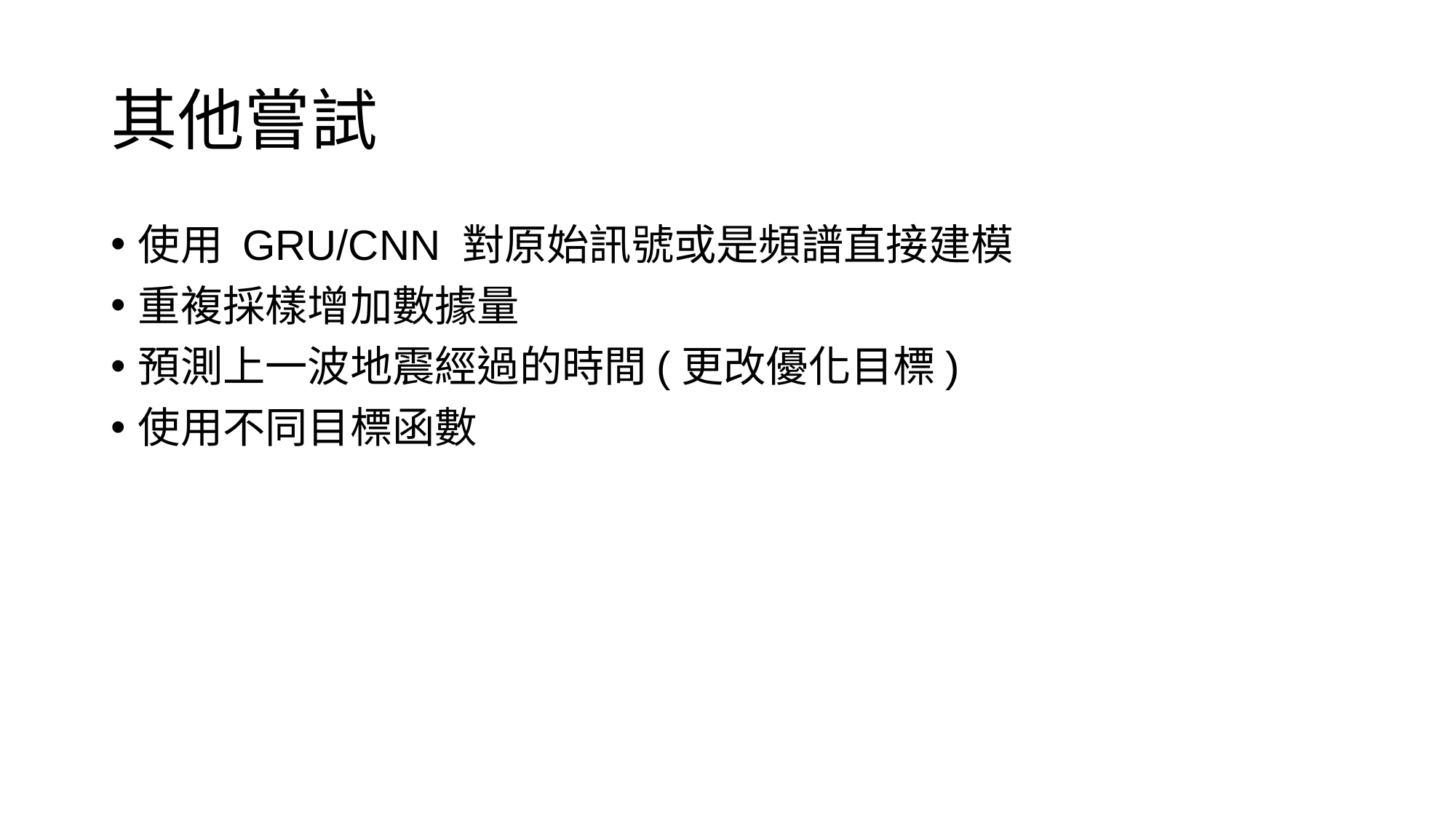

# 其他嘗試
使用 GRU/CNN 對原始訊號或是頻譜直接建模
重複採樣增加數據量
預測上一波地震經過的時間(更改優化目標)
使用不同目標函數